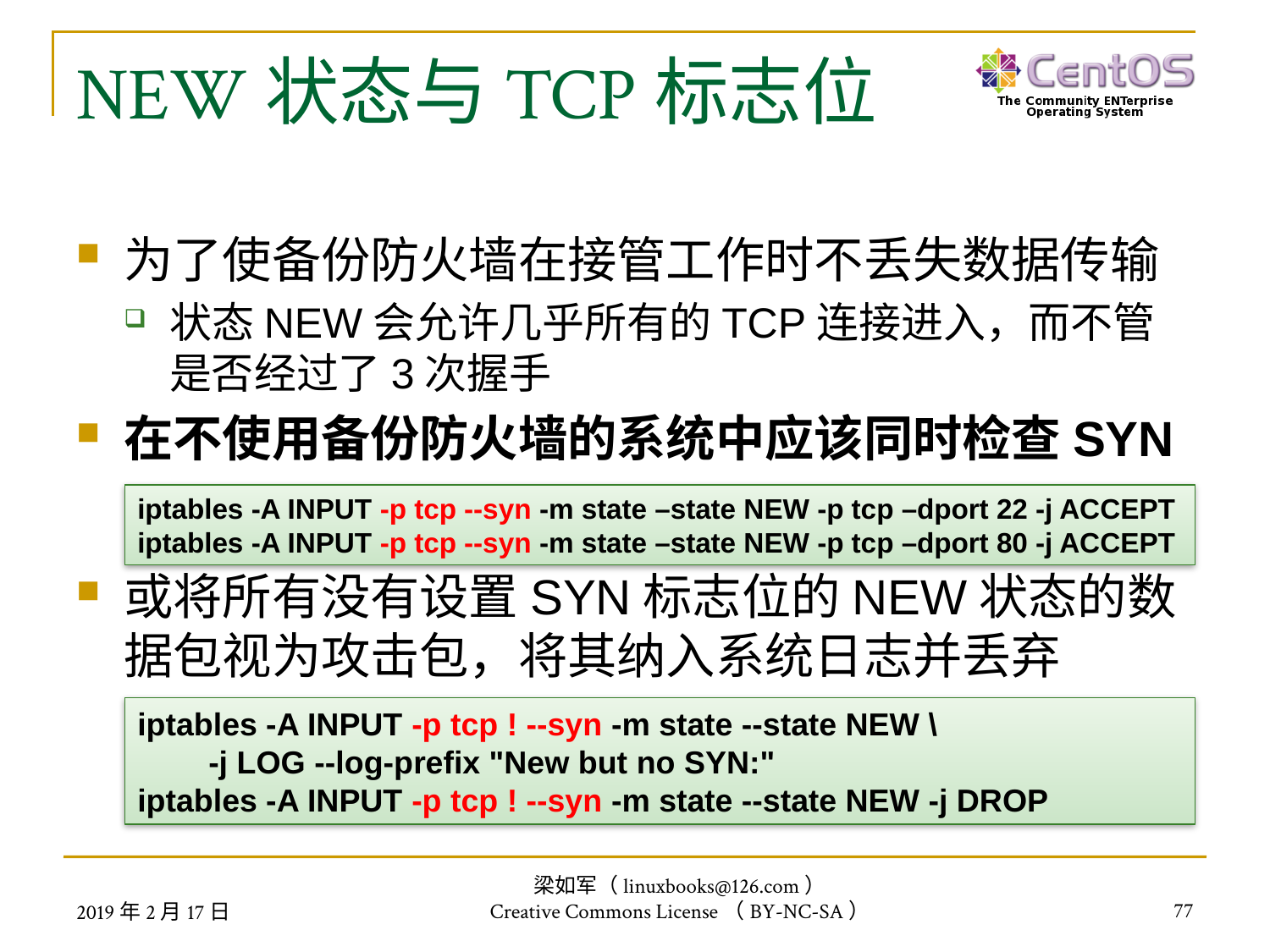

# NEW状态与TCP标志位
为了使备份防火墙在接管工作时不丢失数据传输
状态NEW会允许几乎所有的TCP连接进入，而不管是否经过了3次握手
在不使用备份防火墙的系统中应该同时检查SYN

或将所有没有设置SYN标志位的NEW状态的数据包视为攻击包，将其纳入系统日志并丢弃
iptables -A INPUT -p tcp --syn -m state –state NEW -p tcp –dport 22 -j ACCEPT
iptables -A INPUT -p tcp --syn -m state –state NEW -p tcp –dport 80 -j ACCEPT
iptables -A INPUT -p tcp ! --syn -m state --state NEW \
        -j LOG --log-prefix "New but no SYN:"
iptables -A INPUT -p tcp ! --syn -m state --state NEW -j DROP
梁如军（linuxbooks@126.com）
Creative Commons License（BY-NC-SA）
2019年2月17日
77